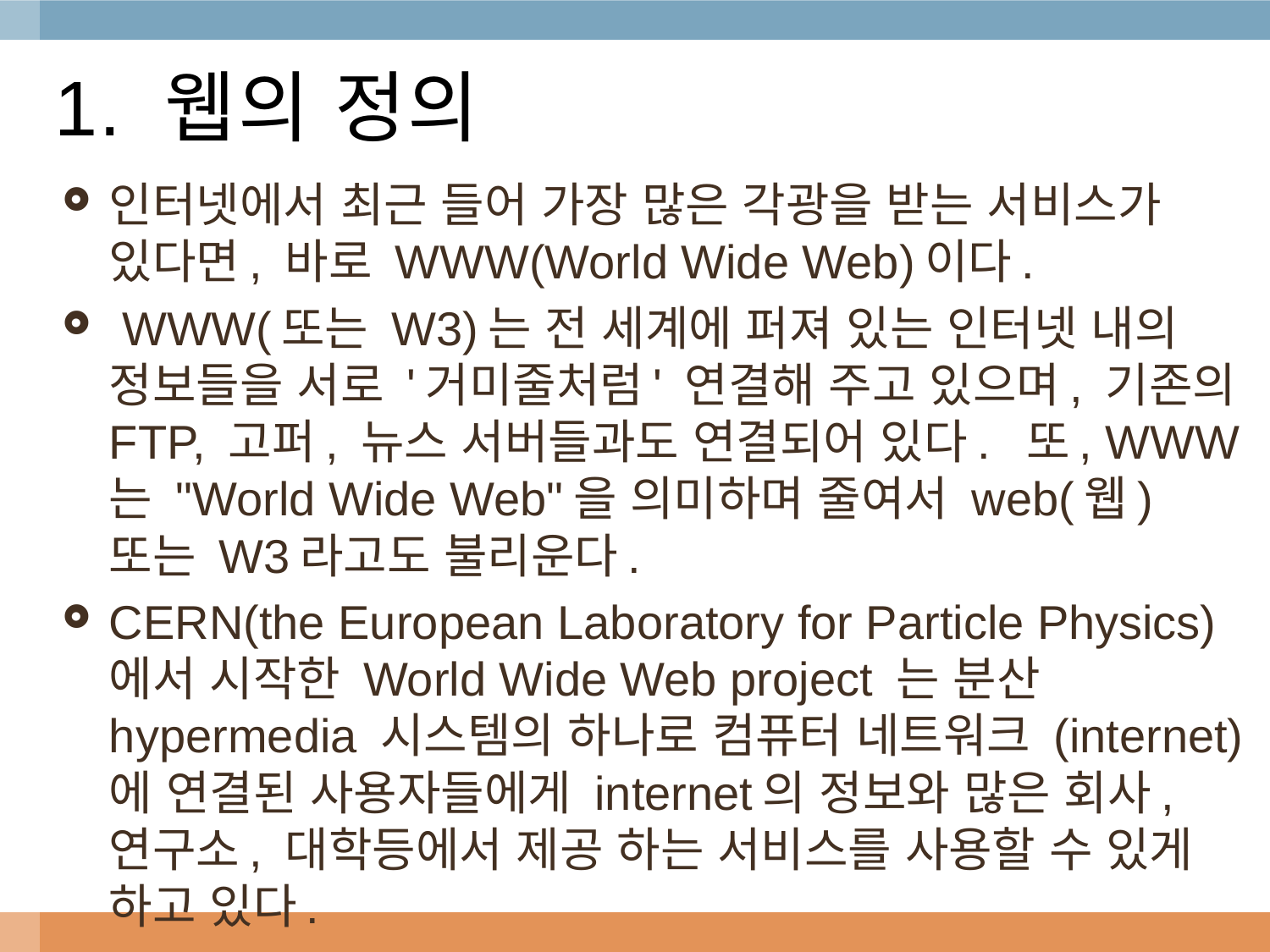

# 1. 웹의 정의
인터넷에서 최근 들어 가장 많은 각광을 받는 서비스가 있다면, 바로 WWW(World Wide Web)이다.
 WWW(또는 W3)는 전 세계에 퍼져 있는 인터넷 내의 정보들을 서로 '거미줄처럼' 연결해 주고 있으며, 기존의 FTP, 고퍼, 뉴스 서버들과도 연결되어 있다.  또, WWW는 "World Wide Web"을 의미하며 줄여서 web(웹) 또는 W3라고도 불리운다.
CERN(the European Laboratory for Particle Physics)에서 시작한 World Wide Web project 는 분산 hypermedia 시스템의 하나로 컴퓨터 네트워크 (internet)에 연결된 사용자들에게 internet의 정보와 많은 회사,연구소, 대학등에서 제공 하는 서비스를 사용할 수 있게 하고 있다.